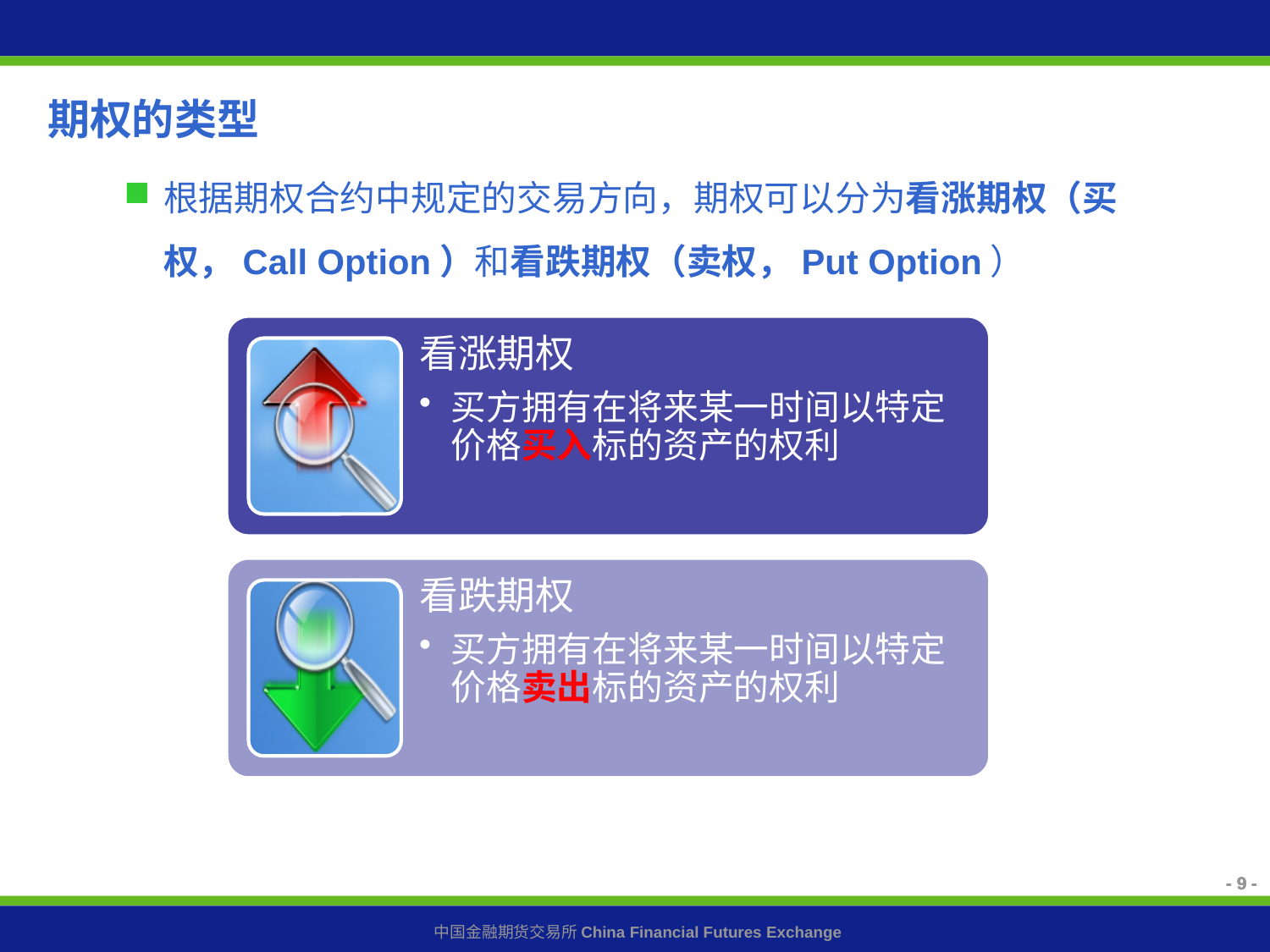

期权的类型
根据期权合约中规定的交易方向，期权可以分为看涨期权（买权，Call Option）和看跌期权（卖权，Put Option）

看涨期权
买方拥有在将来某一时间以特定价格买入标的资产的权利
看跌期权
买方拥有在将来某一时间以特定价格卖出标的资产的权利
- 9 -
- 9 -
- 9 -